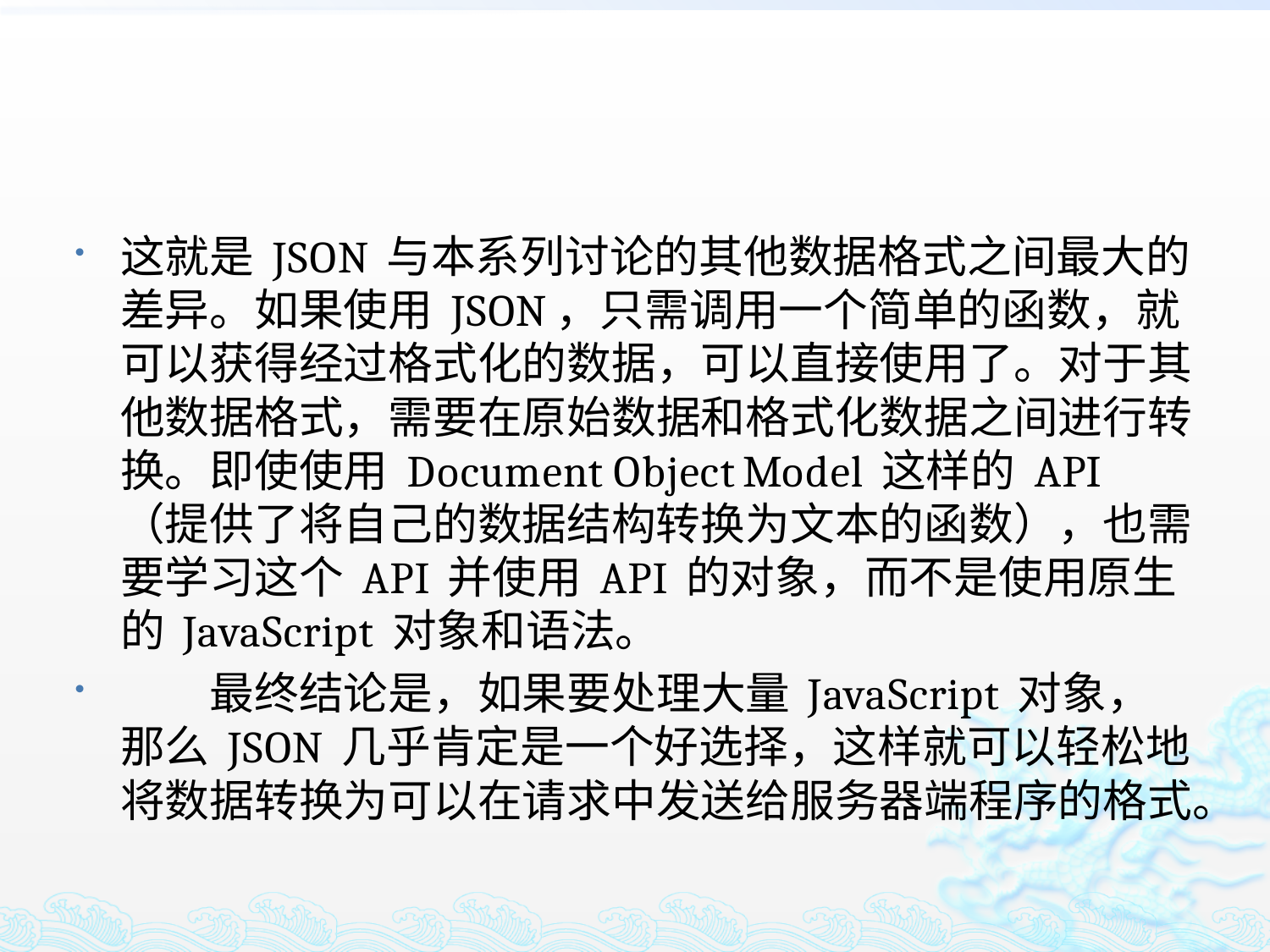

#
这就是 JSON 与本系列讨论的其他数据格式之间最大的差异。如果使用 JSON，只需调用一个简单的函数，就可以获得经过格式化的数据，可以直接使用了。对于其他数据格式，需要在原始数据和格式化数据之间进行转换。即使使用 Document Object Model 这样的 API（提供了将自己的数据结构转换为文本的函数），也需要学习这个 API 并使用 API 的对象，而不是使用原生的 JavaScript 对象和语法。
　　最终结论是，如果要处理大量 JavaScript 对象，那么 JSON 几乎肯定是一个好选择，这样就可以轻松地将数据转换为可以在请求中发送给服务器端程序的格式。